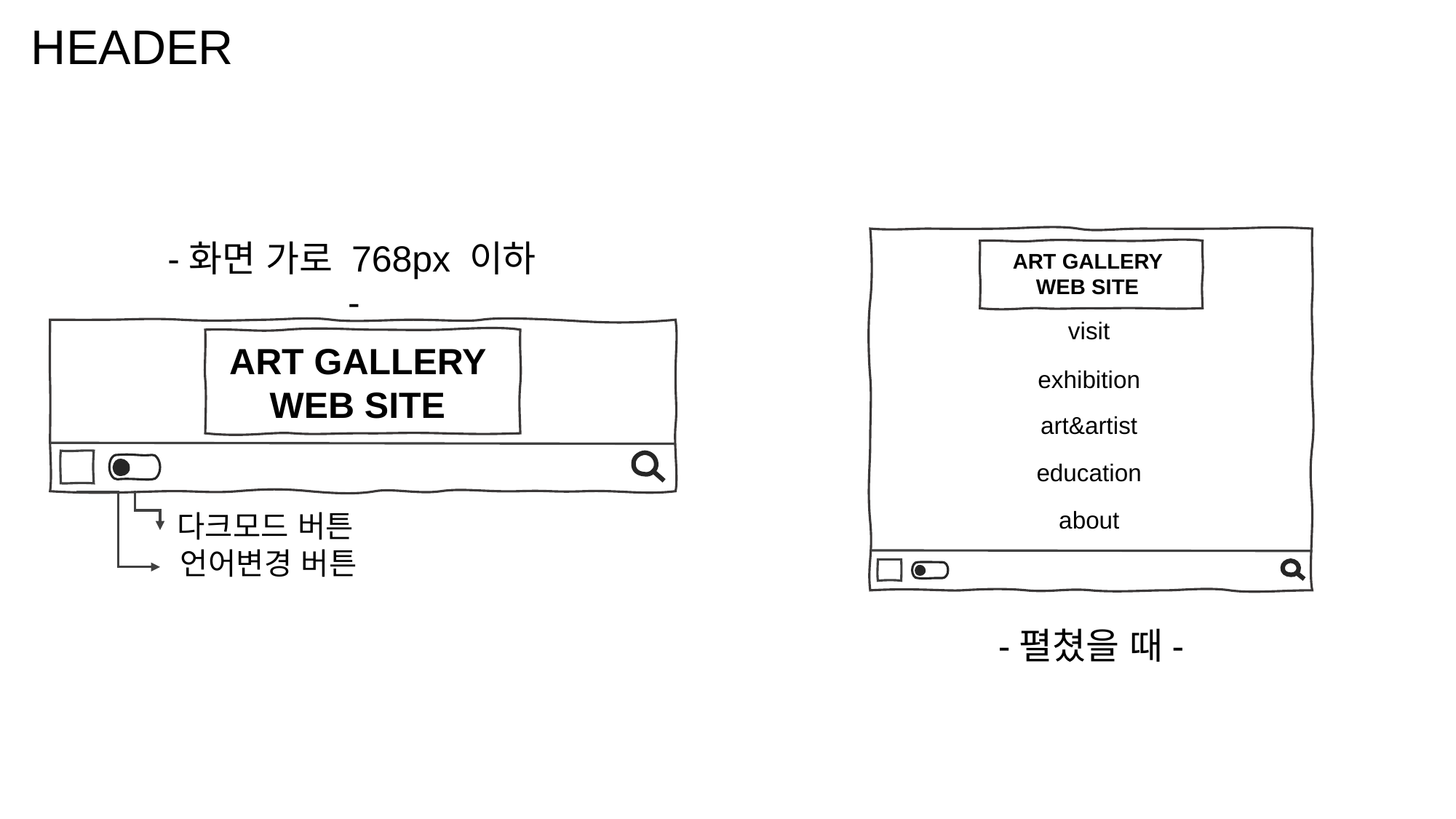

HEADER

ART GALLERY WEB SITE
visit
exhibition
art&artist
education
about

-화면 가로 768px 이하-

ART GALLERY WEB SITE

다크모드 버튼
언어변경 버튼
-펼쳤을 때-